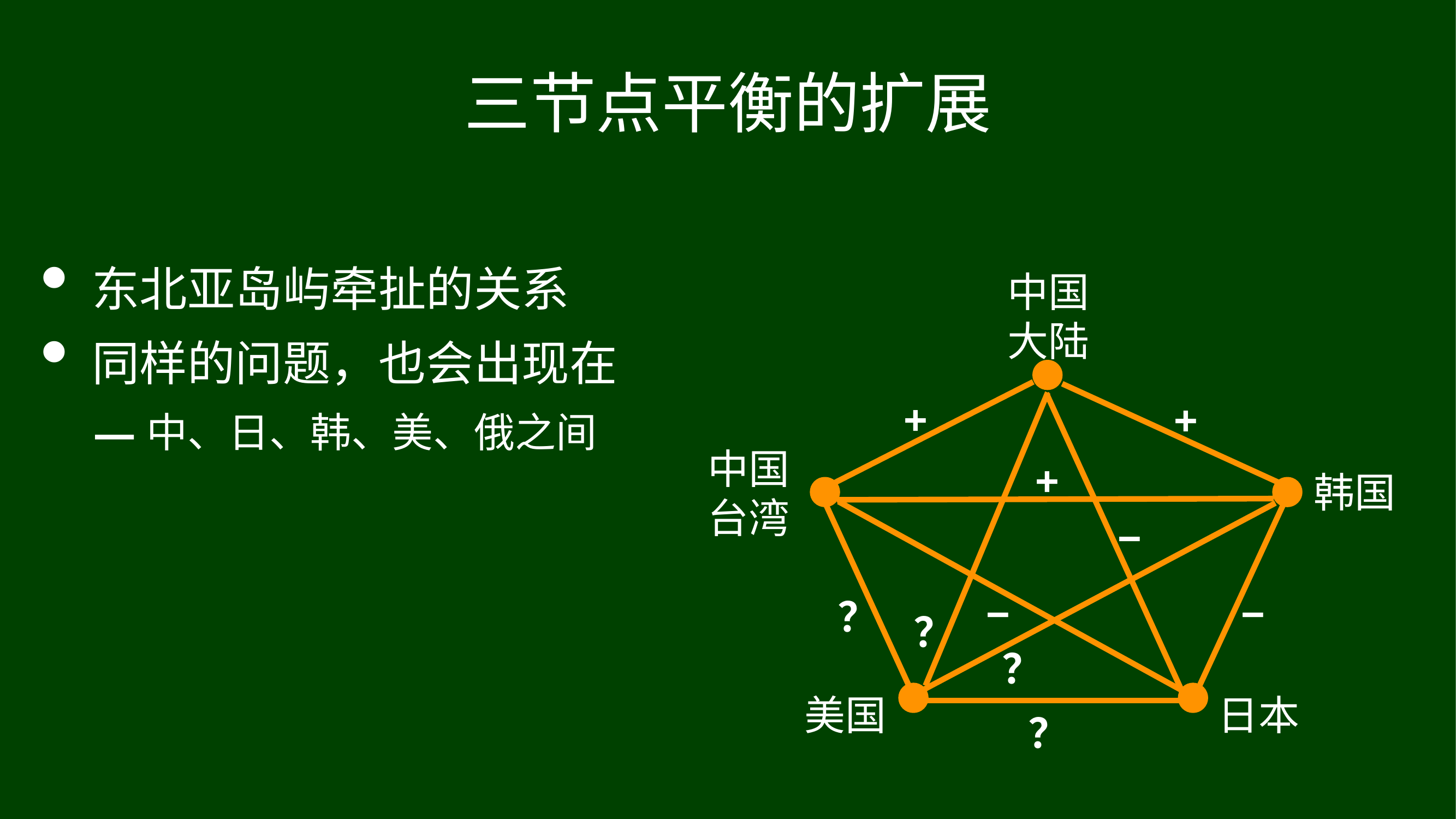

# 三节点平衡的扩展
东北亚岛屿牵扯的关系
同样的问题，也会出现在
中、日、韩、美、俄之间
中国
大陆

+
+

中国
台湾
+
韩国

−
−
−
？
？
？
美国
日本

？